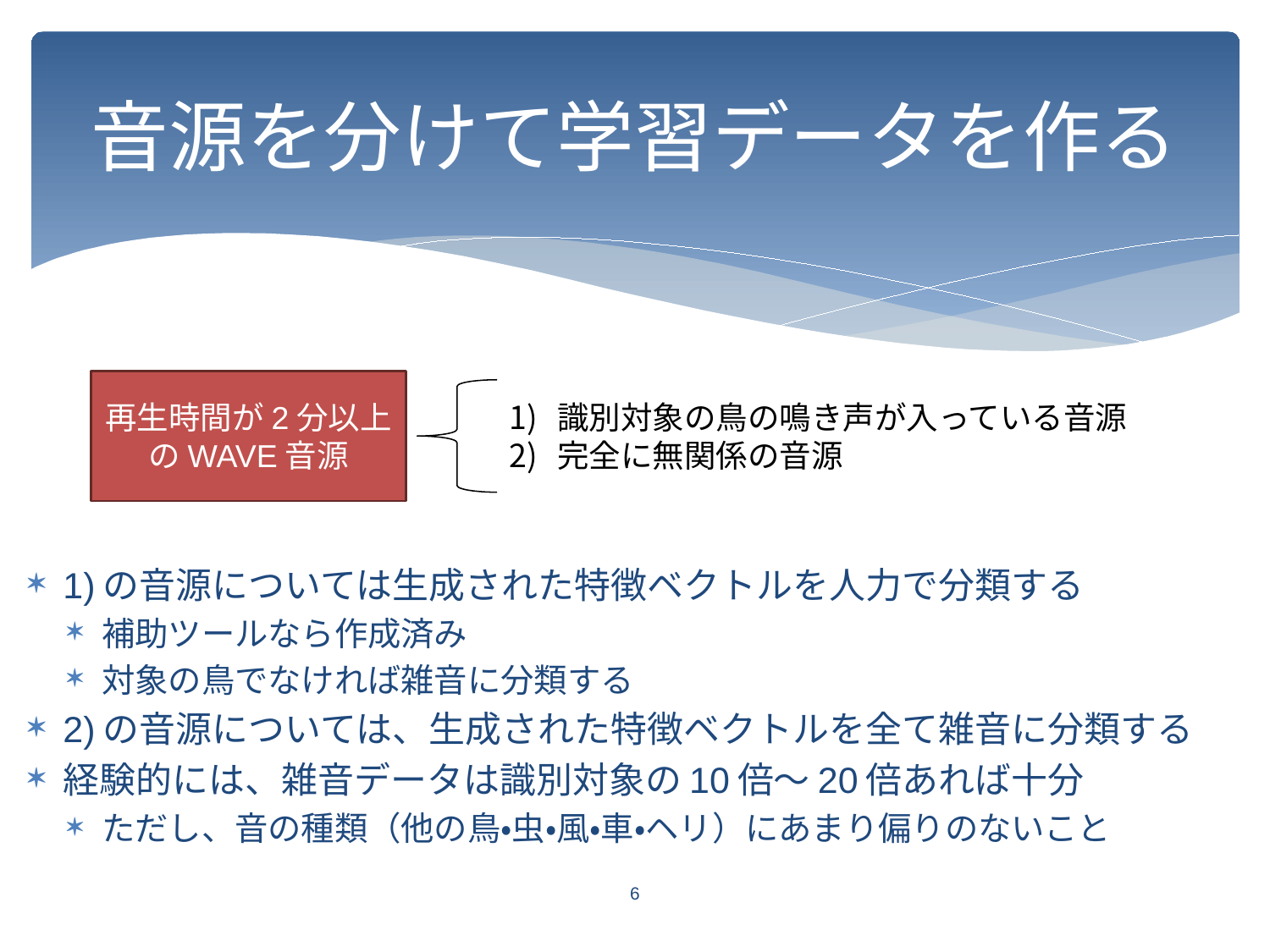

# 音源を分けて学習データを作る
再生時間が2分以上のWAVE音源

識別対象の鳥の鳴き声が入っている音源
完全に無関係の音源
1)の音源については生成された特徴ベクトルを人力で分類する
補助ツールなら作成済み
対象の鳥でなければ雑音に分類する
2)の音源については、生成された特徴ベクトルを全て雑音に分類する
経験的には、雑音データは識別対象の10倍～20倍あれば十分
ただし、音の種類（他の鳥・虫・風・車・ヘリ）にあまり偏りのないこと
6